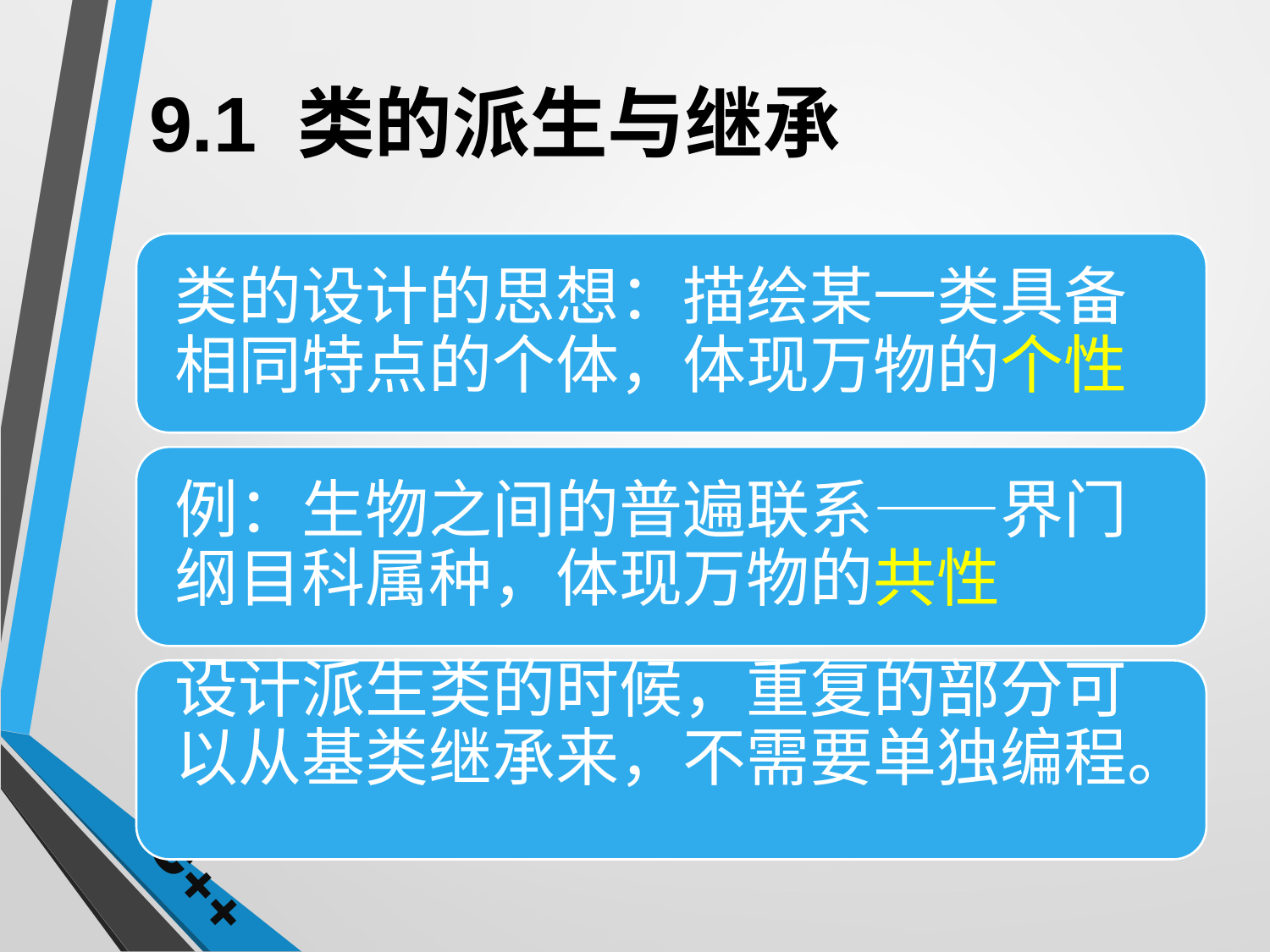

# 9.1 类的派生与继承
类的设计的思想：描绘某一类具备相同特点的个体，体现万物的个性
例：生物之间的普遍联系——界门纲目科属种，体现万物的共性
设计派生类的时候，重复的部分可以从基类继承来，不需要单独编程。